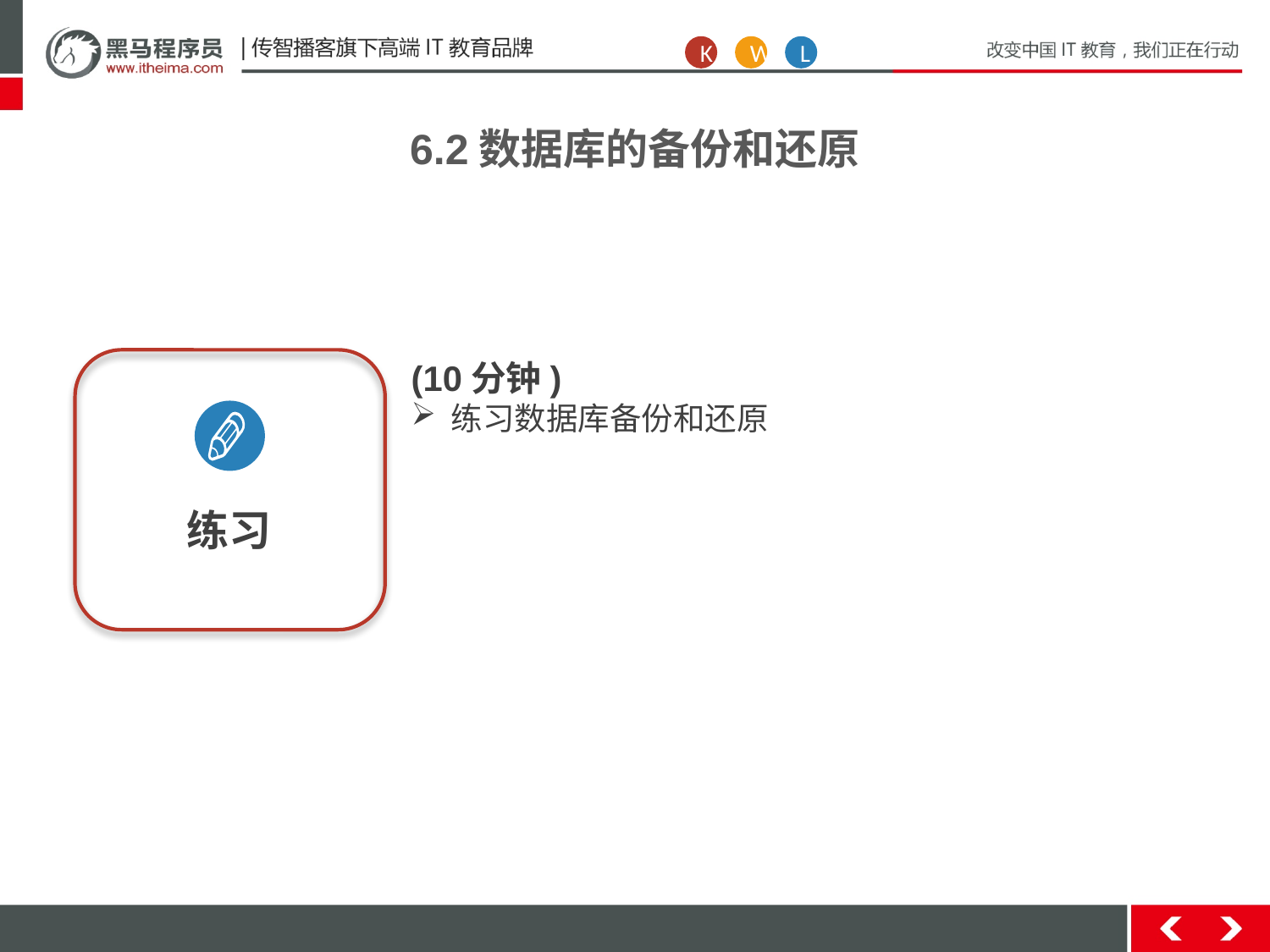

K
W
L
6.2数据库的备份和还原

练习
(10分钟)
练习数据库备份和还原